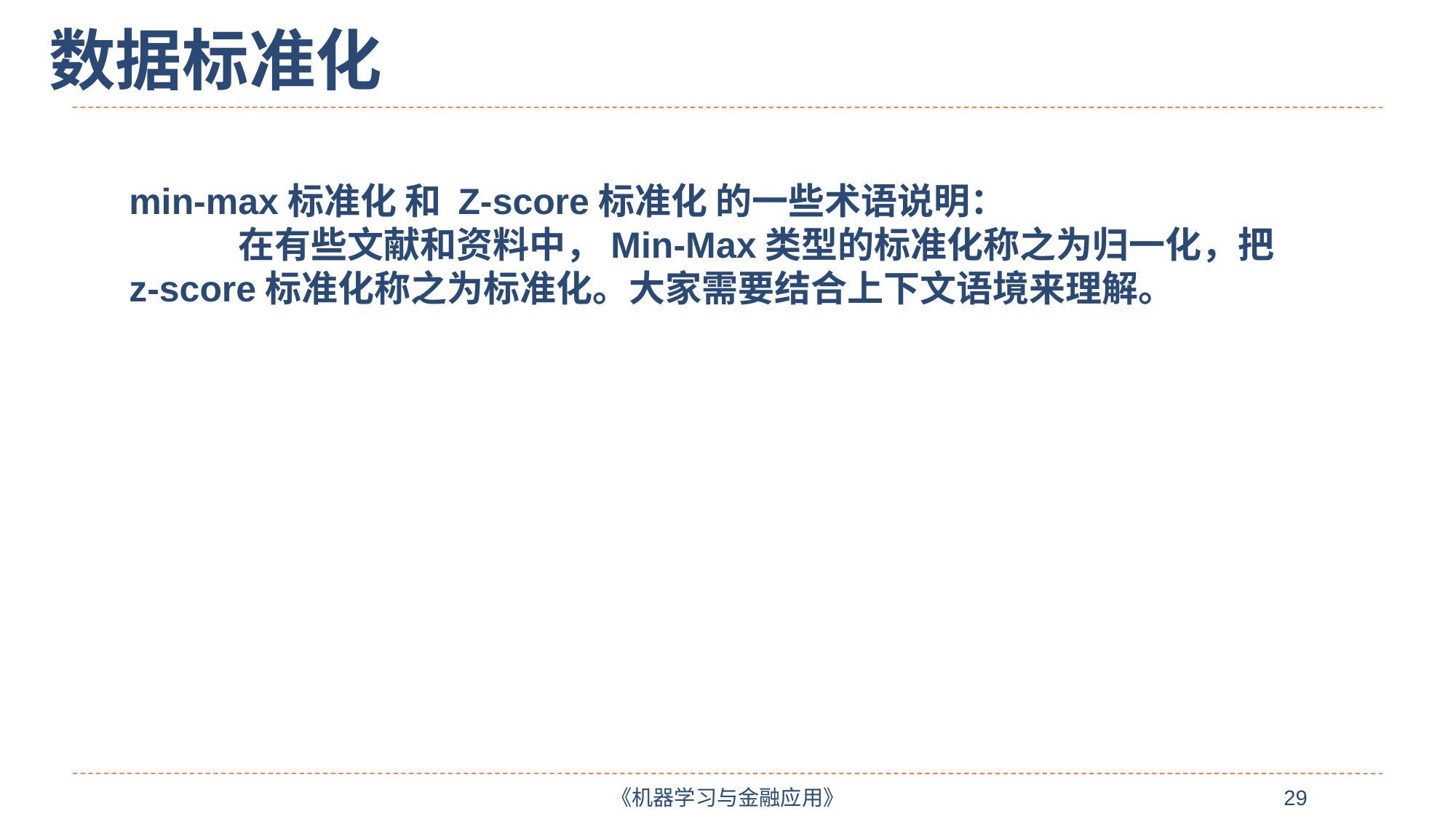

数据标准化
min-max标准化 和 Z-score标准化 的一些术语说明：
	在有些文献和资料中，Min-Max类型的标准化称之为归一化，把z-score标准化称之为标准化。大家需要结合上下文语境来理解。